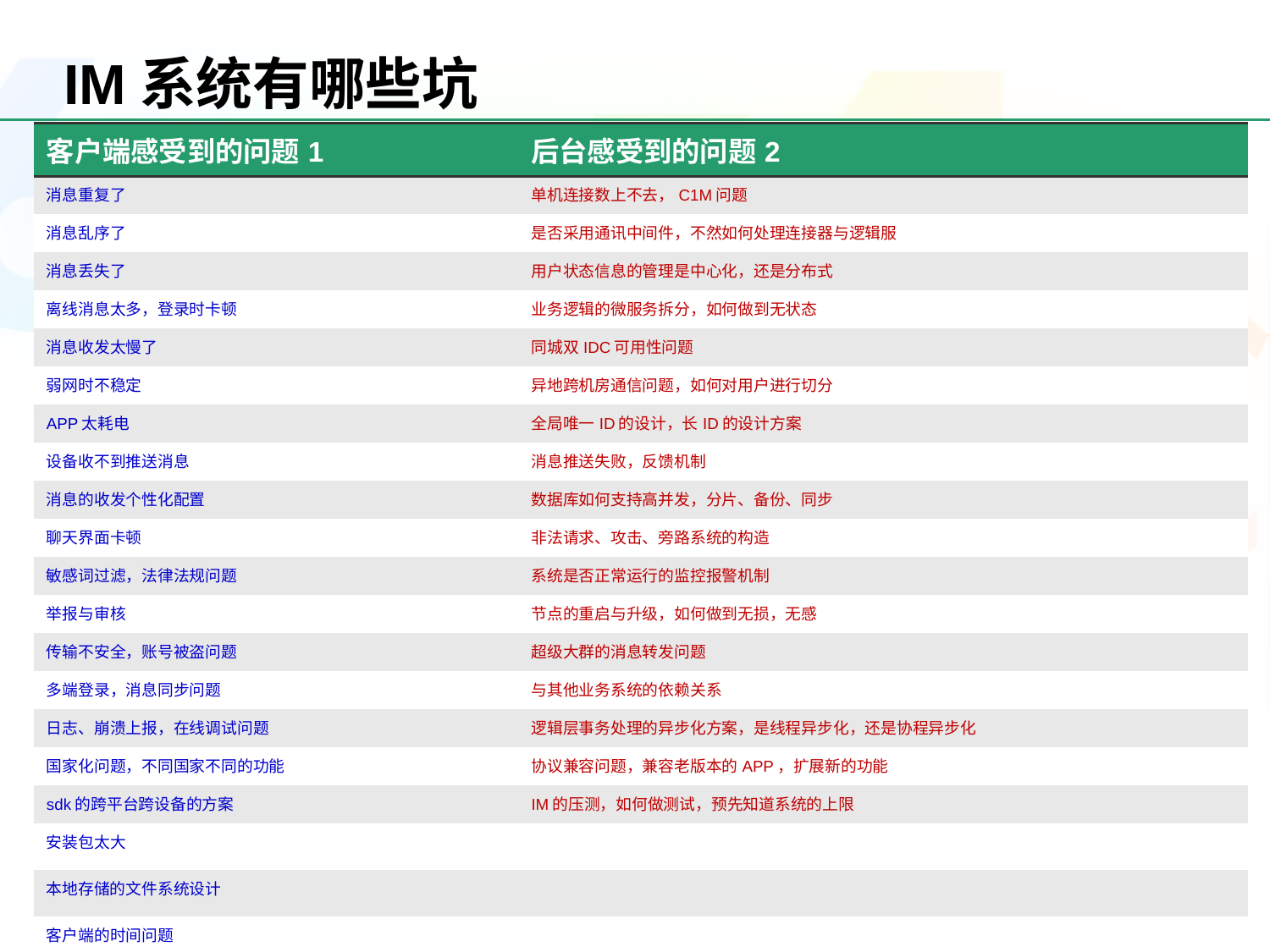

# IM系统有哪些坑
| 客户端感受到的问题1 |  | 后台感受到的问题2 |  |
| --- | --- | --- | --- |
| 消息重复了 |  | 单机连接数上不去，C1M问题 |  |
| 消息乱序了 |  | 是否采用通讯中间件，不然如何处理连接器与逻辑服 |  |
| 消息丢失了 |  | 用户状态信息的管理是中心化，还是分布式 |  |
| 离线消息太多，登录时卡顿 |  | 业务逻辑的微服务拆分，如何做到无状态 |  |
| 消息收发太慢了 |  | 同城双IDC可用性问题 |  |
| 弱网时不稳定 |  | 异地跨机房通信问题，如何对用户进行切分 |  |
| APP太耗电 |  | 全局唯一ID的设计，长ID的设计方案 |  |
| 设备收不到推送消息 |  | 消息推送失败，反馈机制 |  |
| 消息的收发个性化配置 |  | 数据库如何支持高并发，分片、备份、同步 |  |
| 聊天界面卡顿 |  | 非法请求、攻击、旁路系统的构造 |  |
| 敏感词过滤，法律法规问题 |  | 系统是否正常运行的监控报警机制 |  |
| 举报与审核 |  | 节点的重启与升级，如何做到无损，无感 |  |
| 传输不安全，账号被盗问题 |  | 超级大群的消息转发问题 |  |
| 多端登录，消息同步问题 |  | 与其他业务系统的依赖关系 |  |
| 日志、崩溃上报，在线调试问题 |  | 逻辑层事务处理的异步化方案，是线程异步化，还是协程异步化 |  |
| 国家化问题，不同国家不同的功能 |  | 协议兼容问题，兼容老版本的APP，扩展新的功能 |  |
| sdk的跨平台跨设备的方案 |  | IM的压测，如何做测试，预先知道系统的上限 |  |
| 安装包太大 |  |  |  |
| 本地存储的文件系统设计 |  |  |  |
| 客户端的时间问题 |  |  |  |
|  |  |  |  |